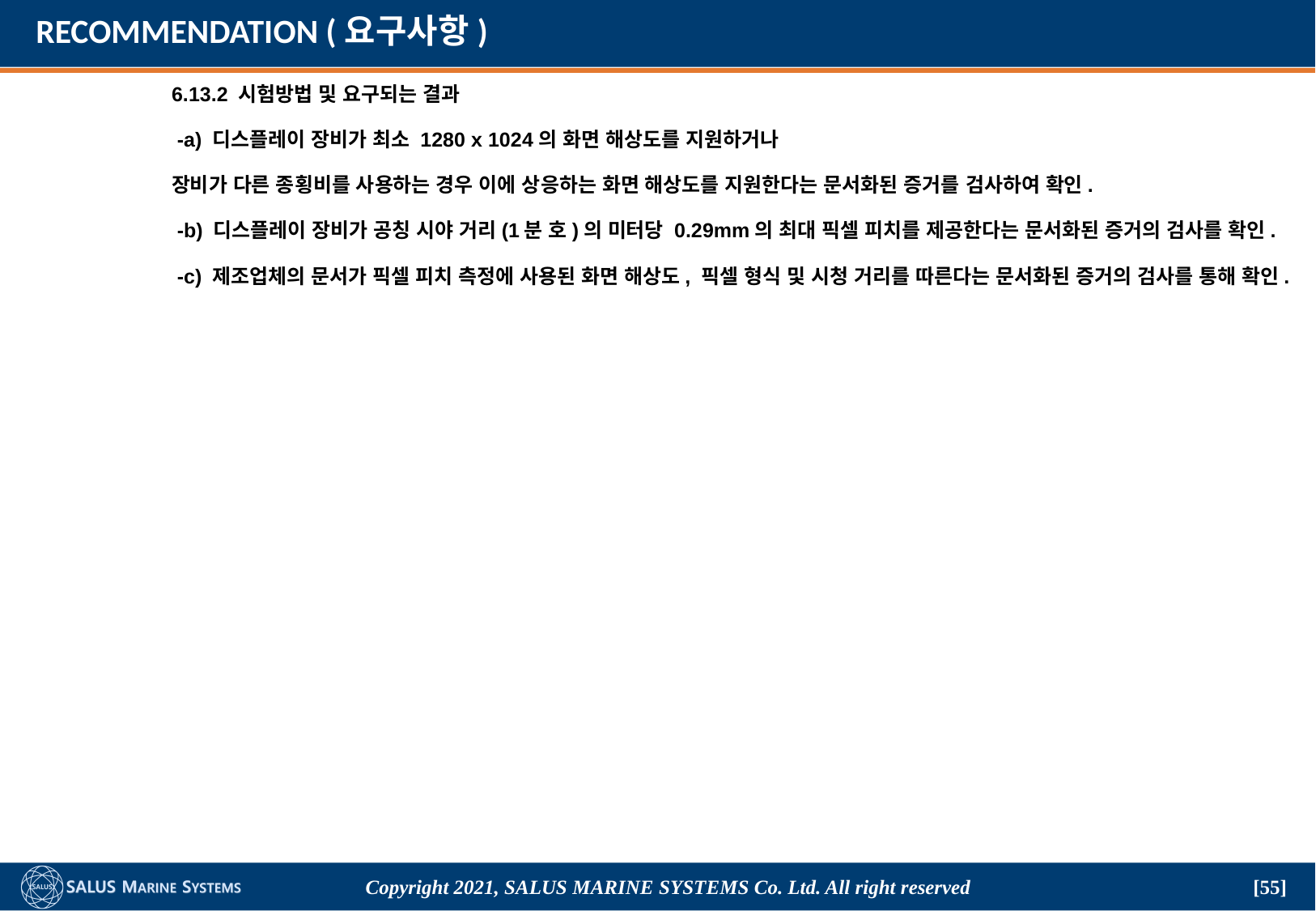

# RECOMMENDATION (요구사항)
	6.13.2 시험방법 및 요구되는 결과
	 -a) 디스플레이 장비가 최소 1280 x 1024의 화면 해상도를 지원하거나
	장비가 다른 종횡비를 사용하는 경우 이에 상응하는 화면 해상도를 지원한다는 문서화된 증거를 검사하여 확인.
	 -b) 디스플레이 장비가 공칭 시야 거리(1분 호)의 미터당 0.29mm의 최대 픽셀 피치를 제공한다는 문서화된 증거의 검사를 확인.
	 -c) 제조업체의 문서가 픽셀 피치 측정에 사용된 화면 해상도, 픽셀 형식 및 시청 거리를 따른다는 문서화된 증거의 검사를 통해 확인.
Copyright 2021, SALUS Marine Systems Co. Ltd. All right reserved
[55]